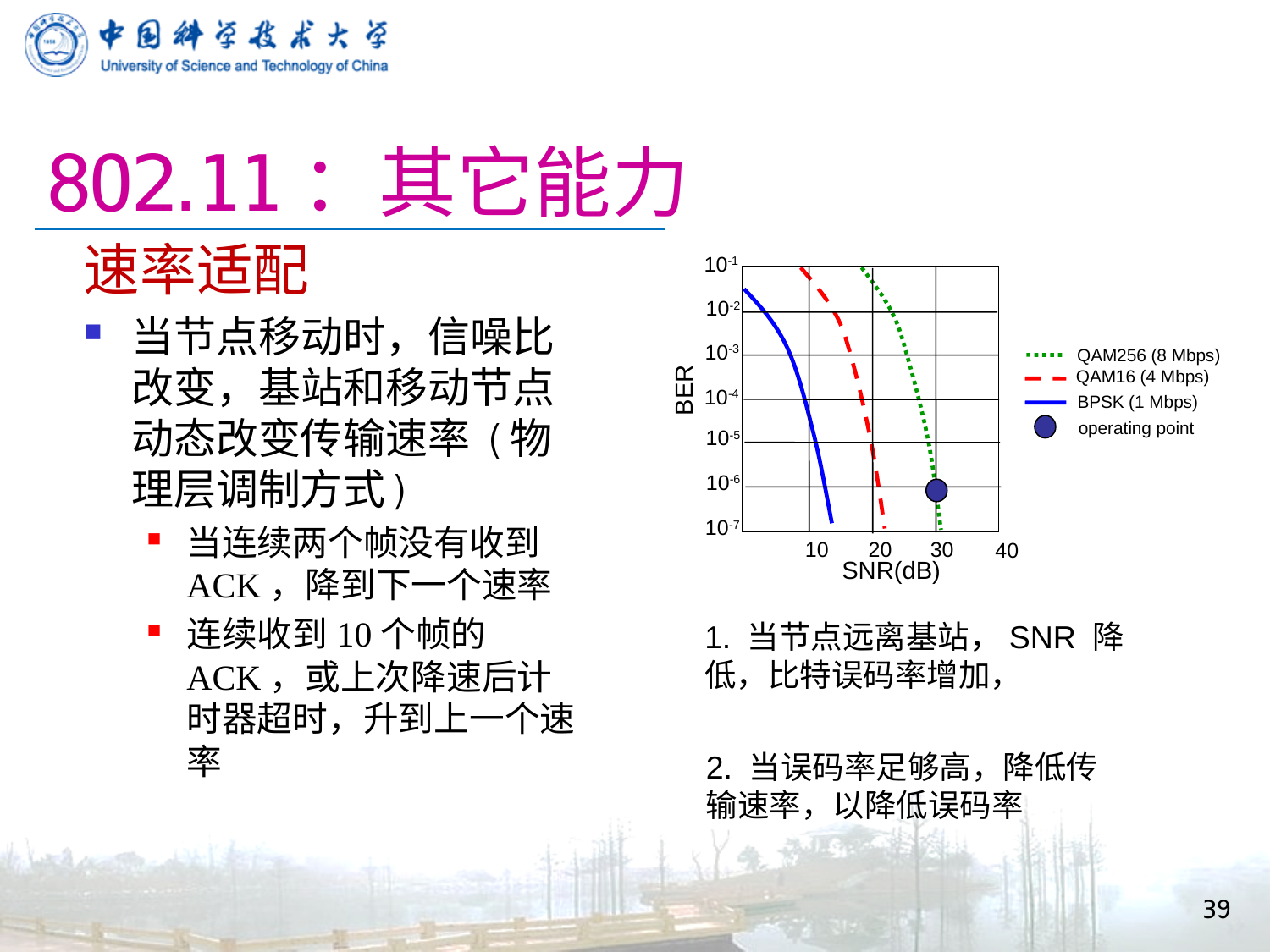

# 802.11：其它能力
速率适配
当节点移动时，信噪比改变，基站和移动节点动态改变传输速率 (物理层调制方式)
当连续两个帧没有收到ACK，降到下一个速率
连续收到10个帧的ACK，或上次降速后计时器超时，升到上一个速率

10-1

10-2

10-3
QAM256 (8 Mbps)

QAM16 (4 Mbps)
BER
10-4

BPSK (1 Mbps)

operating point

10-5

10-6

10-7
10
20
30
40
SNR(dB)
1. 当节点远离基站，SNR 降低，比特误码率增加，
2. 当误码率足够高，降低传输速率，以降低误码率
39